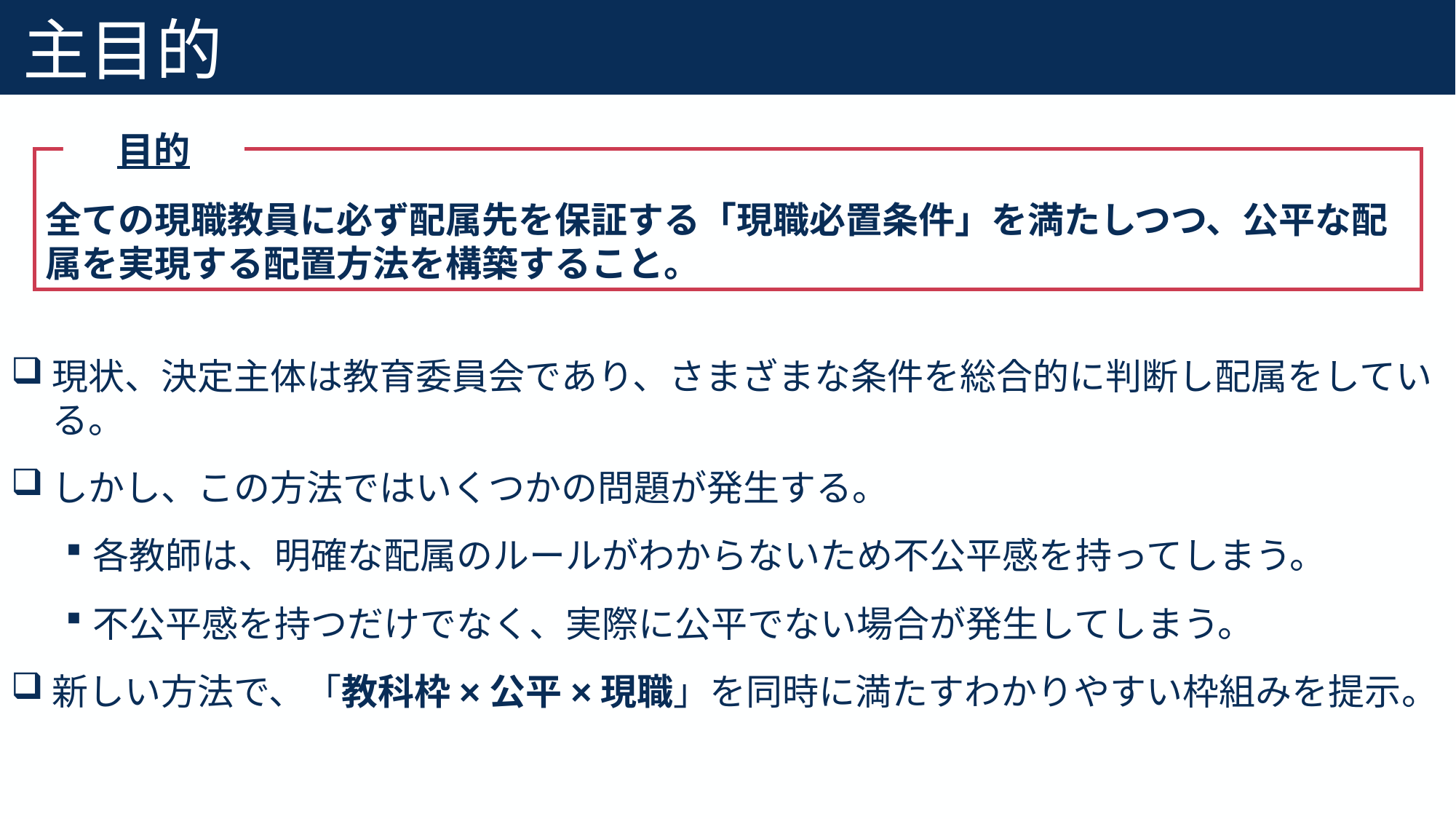

# 主目的
50
目的

全ての現職教員に必ず配属先を保証する「現職必置条件」を満たしつつ、公平な配属を実現する配置方法を構築すること。

現状、決定主体は教育委員会であり、さまざまな条件を総合的に判断し配属をしている。
しかし、この方法ではいくつかの問題が発生する。
各教師は、明確な配属のルールがわからないため不公平感を持ってしまう。
不公平感を持つだけでなく、実際に公平でない場合が発生してしまう。
新しい方法で、「教科枠×公平×現職」を同時に満たすわかりやすい枠組みを提示。